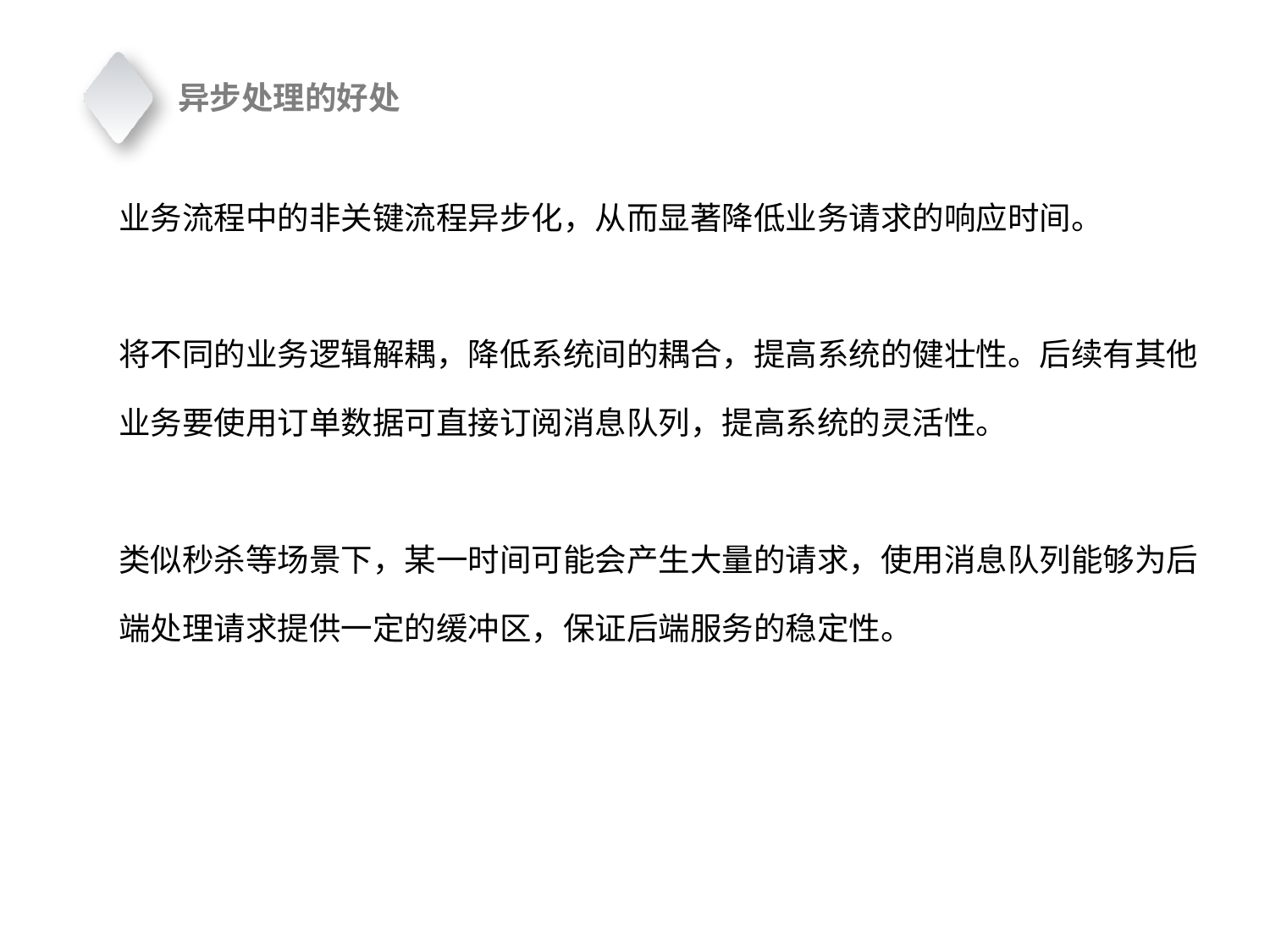

异步处理的好处
业务流程中的非关键流程异步化，从而显著降低业务请求的响应时间。

将不同的业务逻辑解耦，降低系统间的耦合，提高系统的健壮性。后续有其他业务要使用订单数据可直接订阅消息队列，提高系统的灵活性。

类似秒杀等场景下，某一时间可能会产生大量的请求，使用消息队列能够为后端处理请求提供一定的缓冲区，保证后端服务的稳定性。